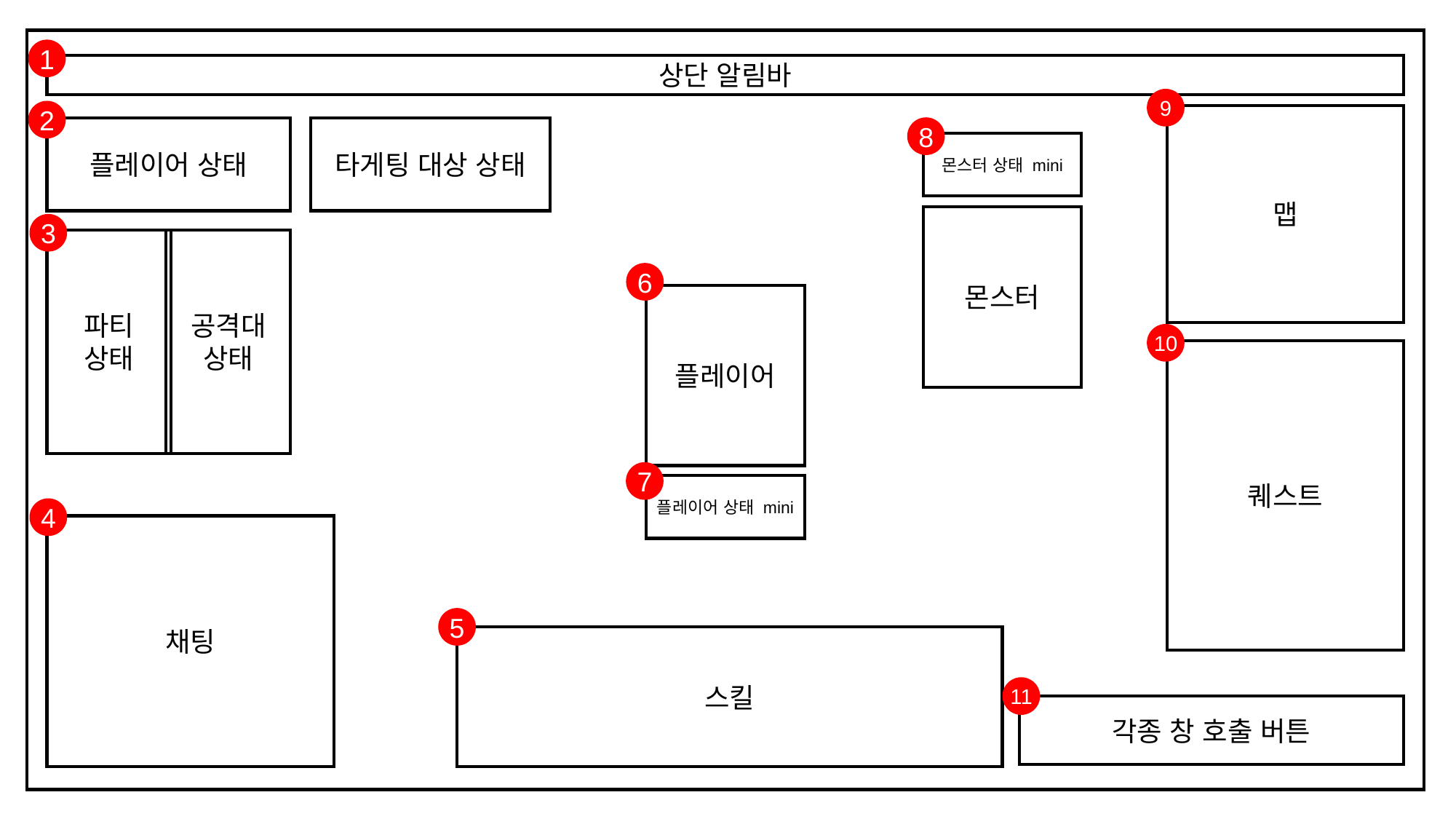

1
상단 알림바
9
2
맵
8
플레이어 상태
타게팅 대상 상태
몬스터 상태 mini
몬스터
3
파티
상태
공격대
상태
6
플레이어
10
퀘스트
7
플레이어 상태 mini
4
채팅
5
스킬
11
각종 창 호출 버튼